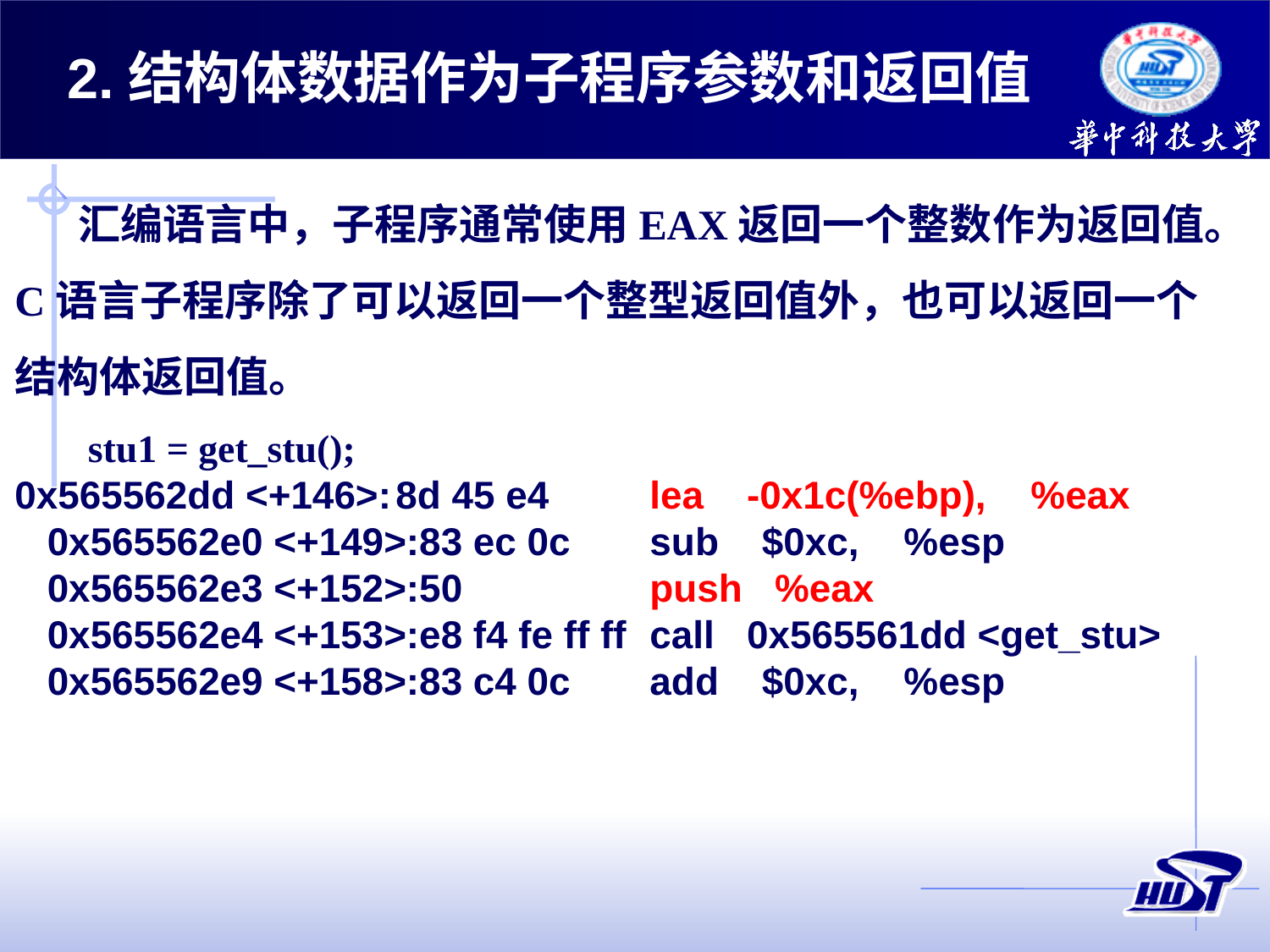

2.结构体数据作为子程序参数和返回值
汇编语言中，子程序通常使用EAX返回一个整数作为返回值。C语言子程序除了可以返回一个整型返回值外，也可以返回一个结构体返回值。
 stu1 = get_stu();
0x565562dd <+146>:	8d 45 e4	lea    -0x1c(%ebp),	%eax
   0x565562e0 <+149>:83 ec 0c	sub    $0xc,	%esp
   0x565562e3 <+152>:50		push   %eax
   0x565562e4 <+153>:e8 f4 fe ff ff	call   0x565561dd <get_stu>
   0x565562e9 <+158>:83 c4 0c	add    $0xc,	%esp